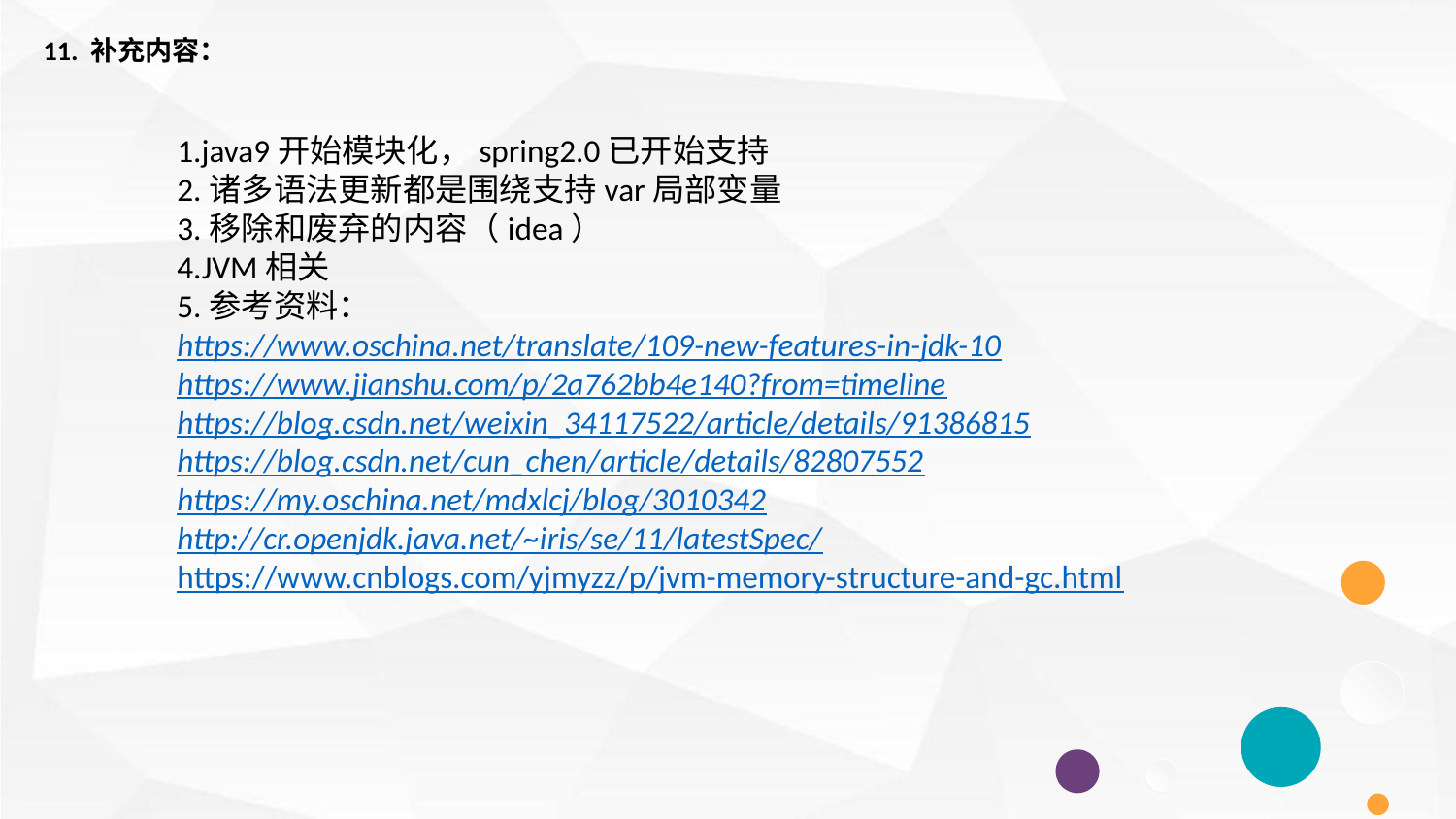

11. 补充内容：
1.java9开始模块化，spring2.0已开始支持
2.诸多语法更新都是围绕支持var局部变量
3.移除和废弃的内容（idea）
4.JVM相关
5.参考资料：
https://www.oschina.net/translate/109-new-features-in-jdk-10
https://www.jianshu.com/p/2a762bb4e140?from=timeline
https://blog.csdn.net/weixin_34117522/article/details/91386815
https://blog.csdn.net/cun_chen/article/details/82807552
https://my.oschina.net/mdxlcj/blog/3010342
http://cr.openjdk.java.net/~iris/se/11/latestSpec/
https://www.cnblogs.com/yjmyzz/p/jvm-memory-structure-and-gc.html